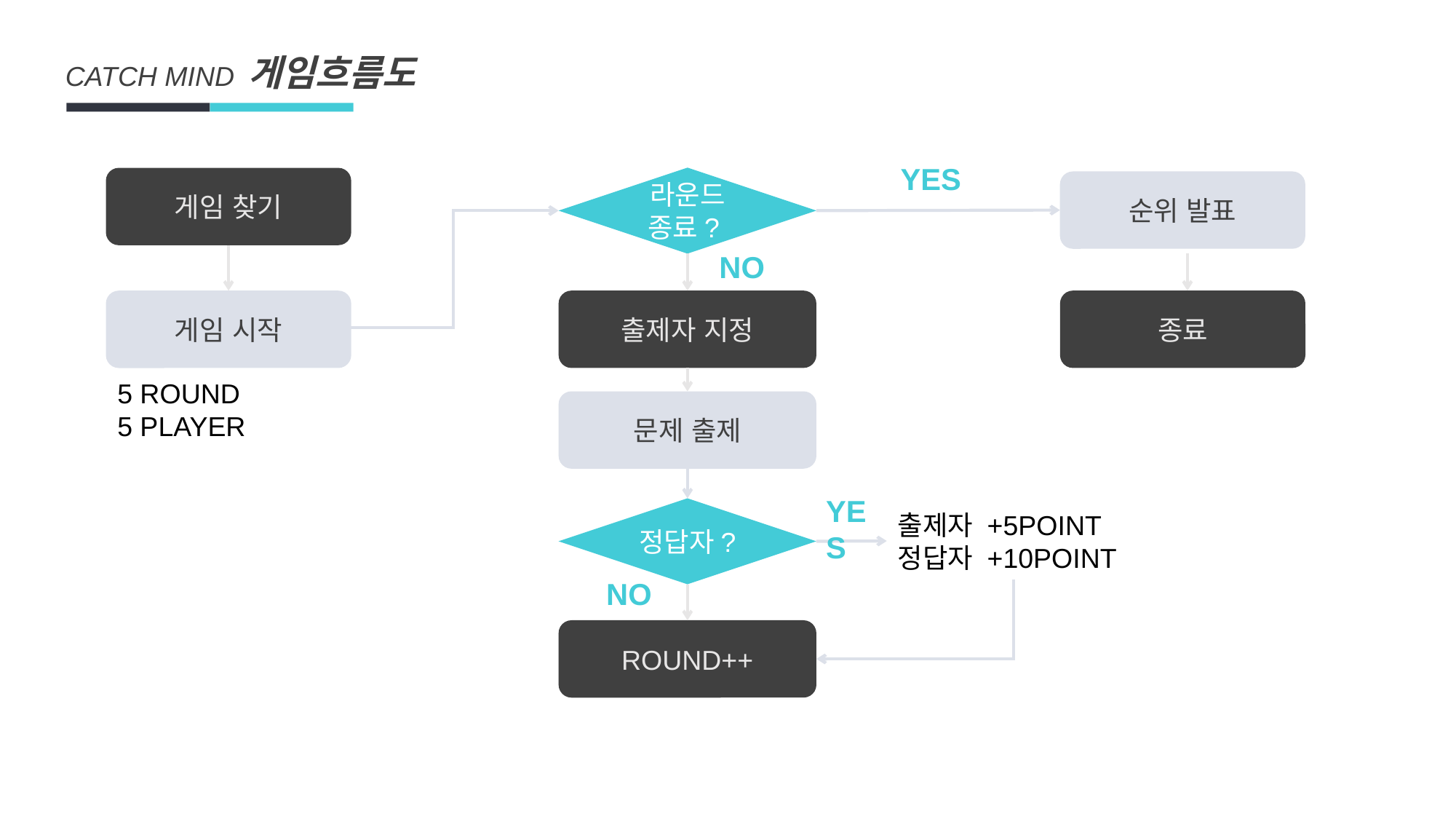

CATCH MIND 게임흐름도

YES
라운드 종료?
게임 찾기
순위 발표
NO
출제자 지정
종료
게임 시작
5 ROUND
5 PLAYER
문제 출제
YES
정답자?
출제자 +5POINT
정답자 +10POINT
NO
ROUND++